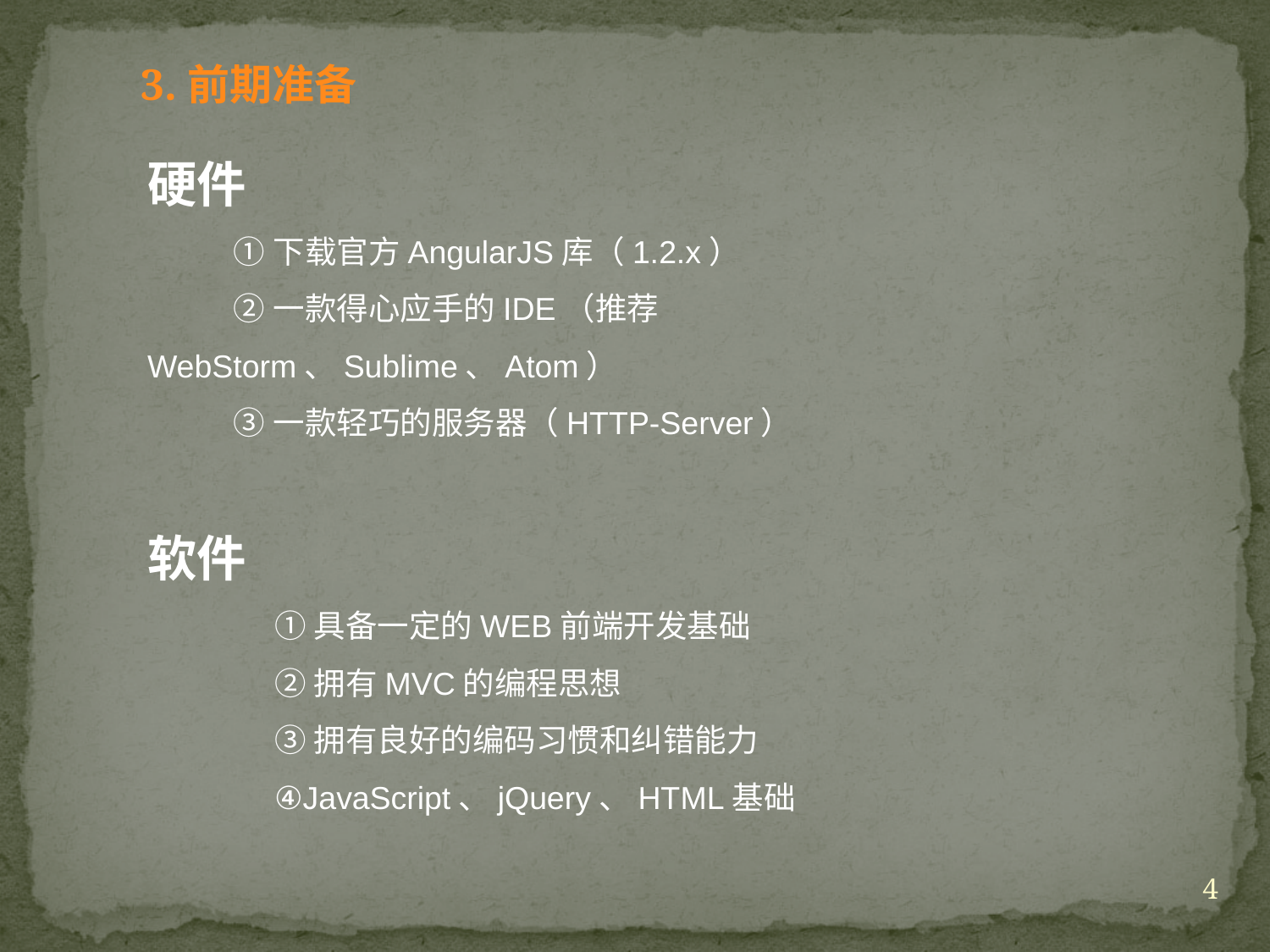

3.前期准备
硬件
            ①下载官方AngularJS库（1.2.x）
            ②一款得心应手的IDE（推荐WebStorm、Sublime、Atom）
            ③一款轻巧的服务器（HTTP-Server）

软件
	①具备一定的WEB前端开发基础
	②拥有MVC的编程思想
	③拥有良好的编码习惯和纠错能力
	④JavaScript、jQuery、HTML基础
4